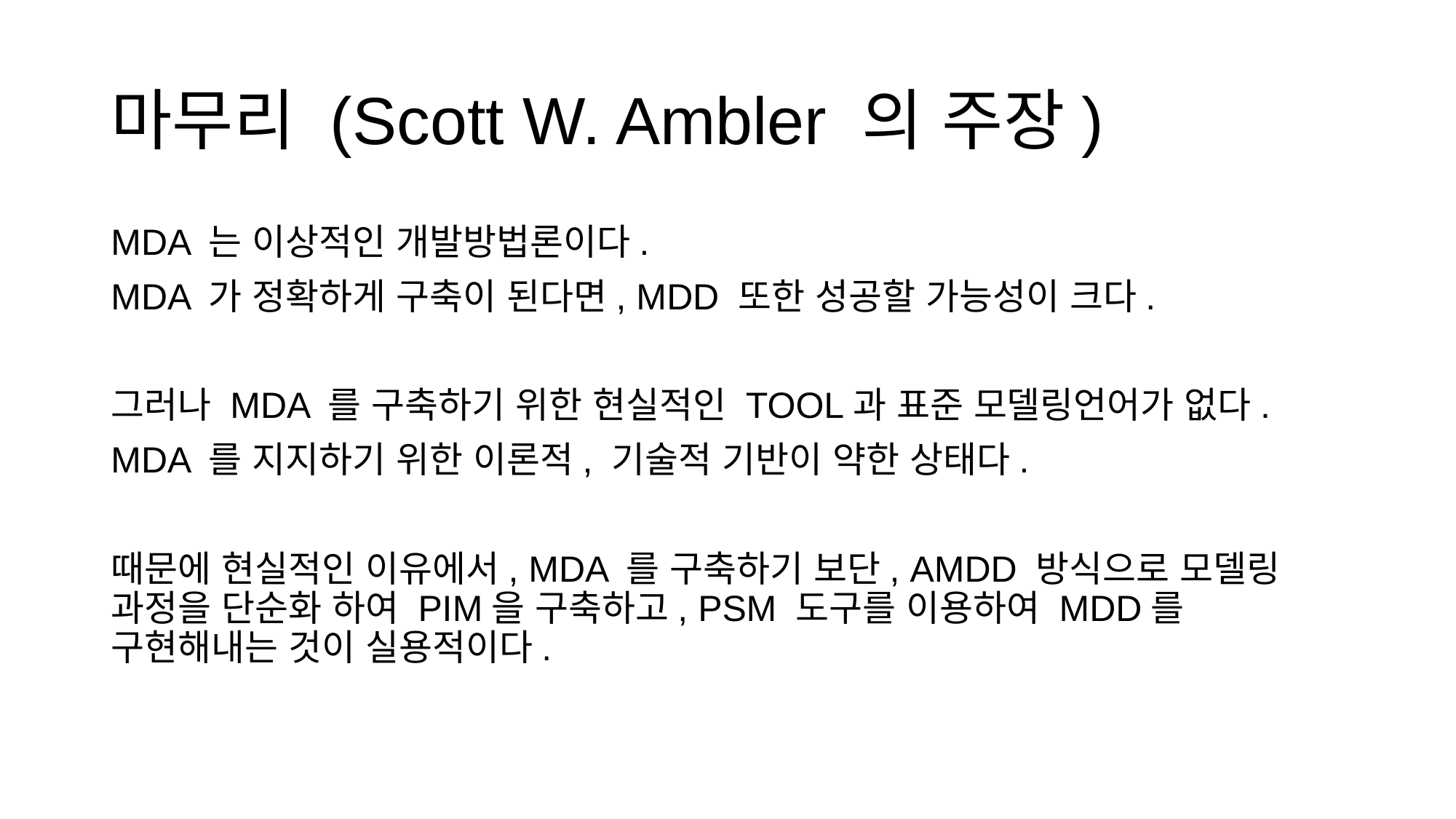

# 마무리 (Scott W. Ambler 의 주장)
MDA 는 이상적인 개발방법론이다.
MDA 가 정확하게 구축이 된다면, MDD 또한 성공할 가능성이 크다.

그러나 MDA 를 구축하기 위한 현실적인 TOOL과 표준 모델링언어가 없다.
MDA 를 지지하기 위한 이론적, 기술적 기반이 약한 상태다.

때문에 현실적인 이유에서, MDA 를 구축하기 보단, AMDD 방식으로 모델링 과정을 단순화 하여 PIM을 구축하고, PSM 도구를 이용하여 MDD를 구현해내는 것이 실용적이다.